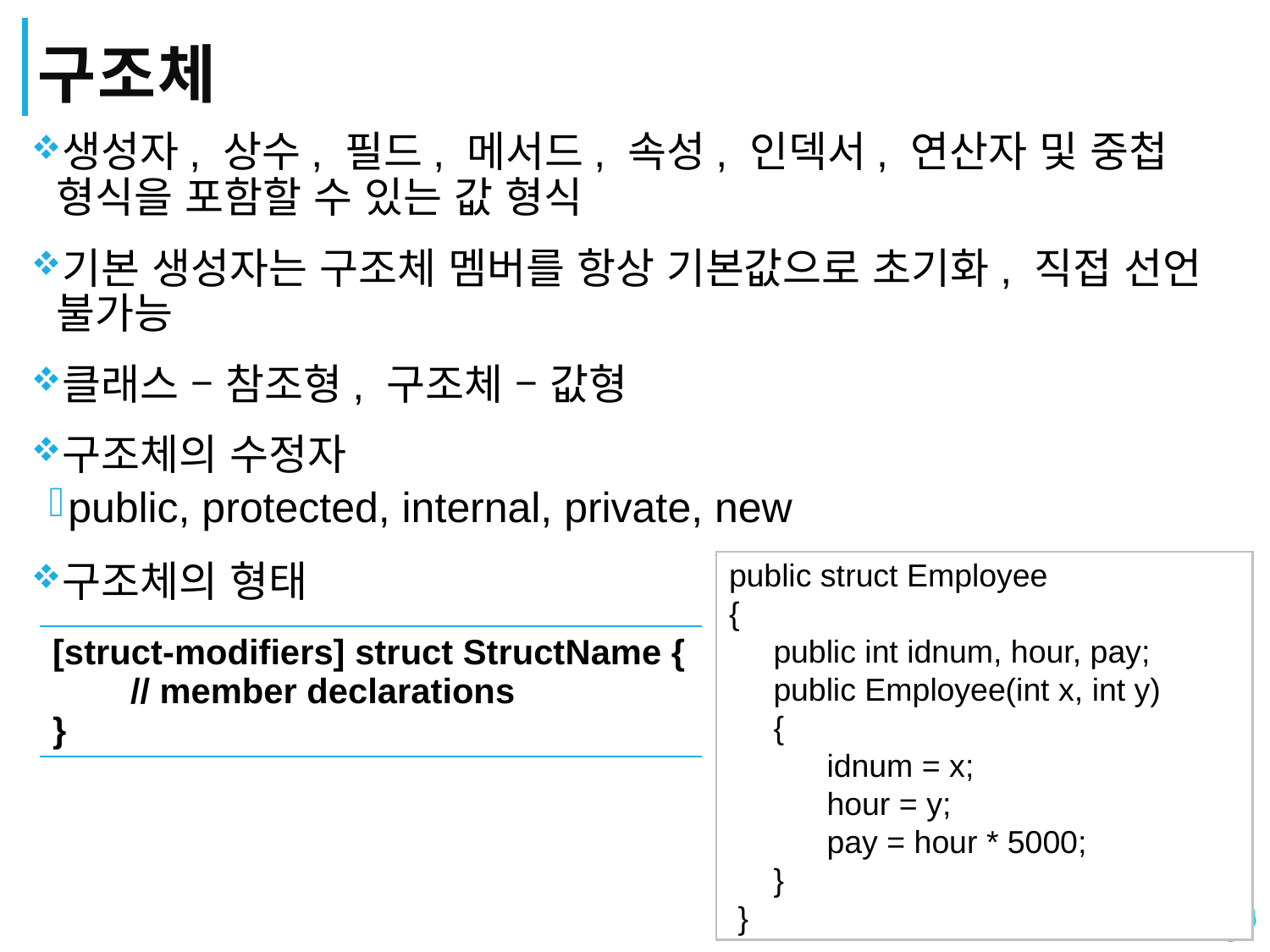

# 구조체
생성자, 상수, 필드, 메서드, 속성, 인덱서, 연산자 및 중첩 형식을 포함할 수 있는 값 형식
기본 생성자는 구조체 멤버를 항상 기본값으로 초기화, 직접 선언 불가능
클래스 – 참조형, 구조체 – 값형
구조체의 수정자
public, protected, internal, private, new
구조체의 형태

public struct Employee
{
     public int idnum, hour, pay;
     public Employee(int x, int y)
     {
           idnum = x;
           hour = y;
           pay = hour * 5000;
     }
 }
| [struct-modifiers] struct StructName { // member declarations } |
| --- |
57